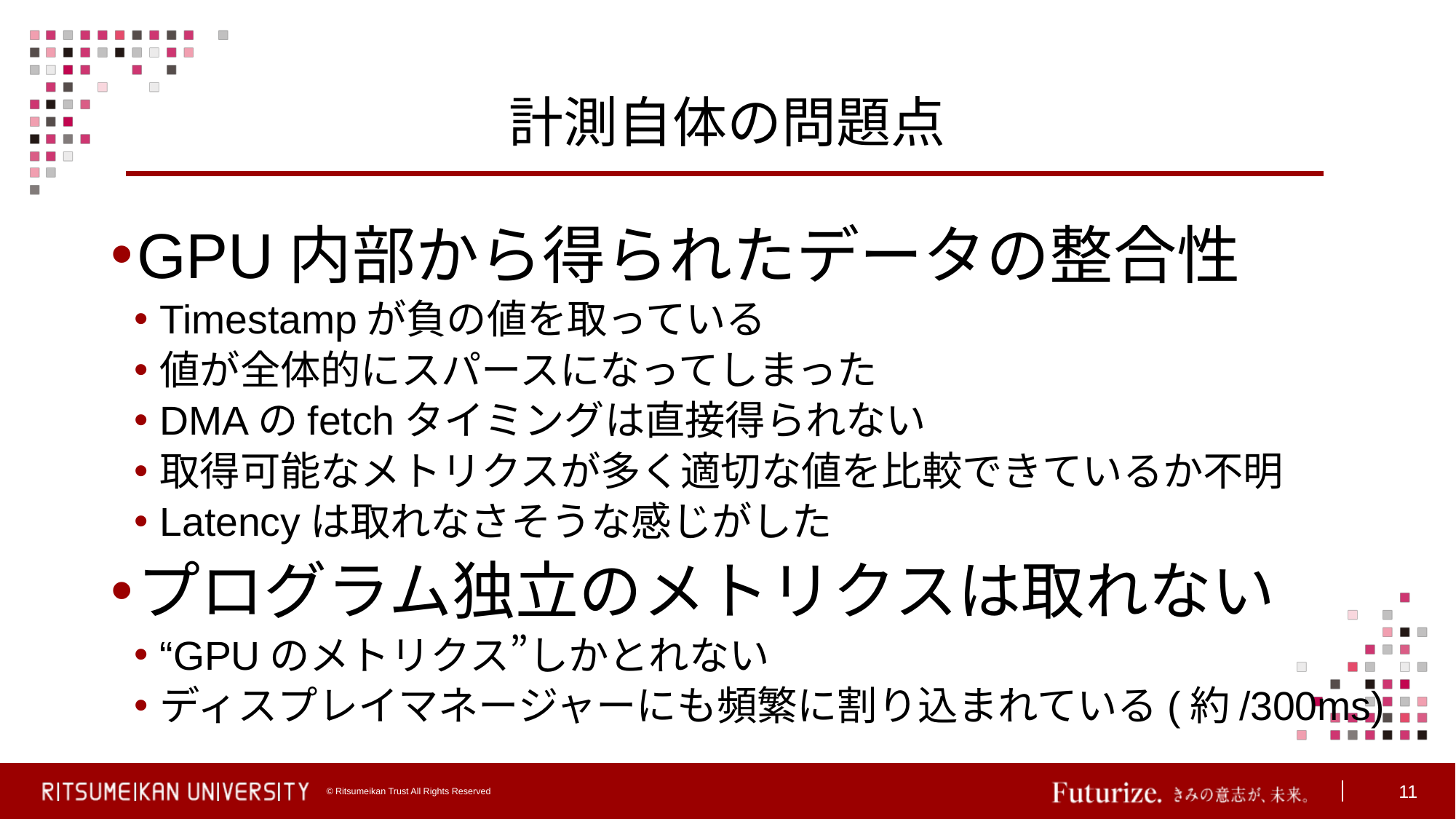

# 計測自体の問題点
GPU内部から得られたデータの整合性
Timestampが負の値を取っている
値が全体的にスパースになってしまった
DMAのfetchタイミングは直接得られない
取得可能なメトリクスが多く適切な値を比較できているか不明
Latencyは取れなさそうな感じがした
プログラム独立のメトリクスは取れない
“GPUのメトリクス”しかとれない
ディスプレイマネージャーにも頻繁に割り込まれている(約/300ms)